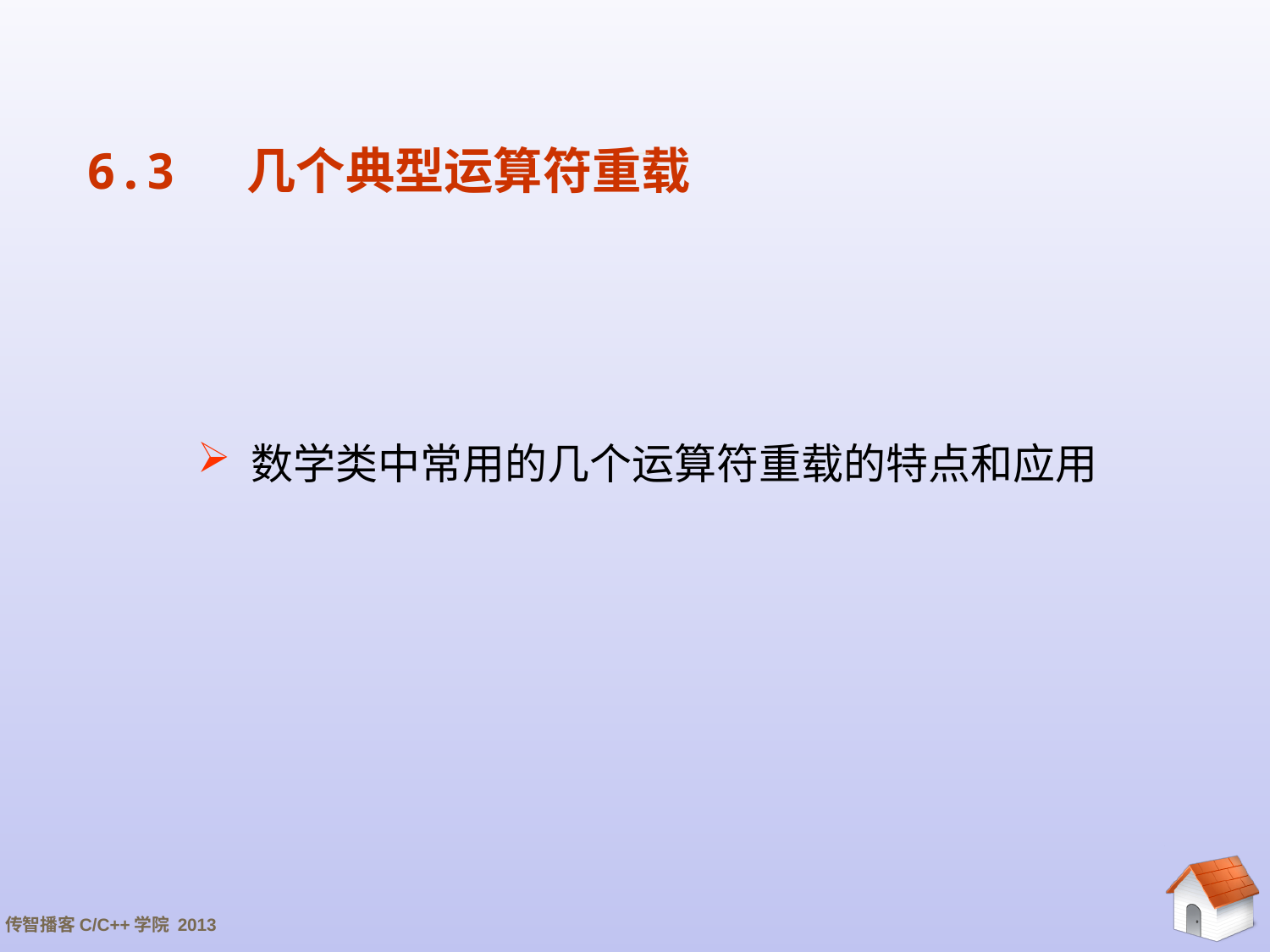

# 6.3  几个典型运算符重载
6.3  几个典型运算符重载
 数学类中常用的几个运算符重载的特点和应用